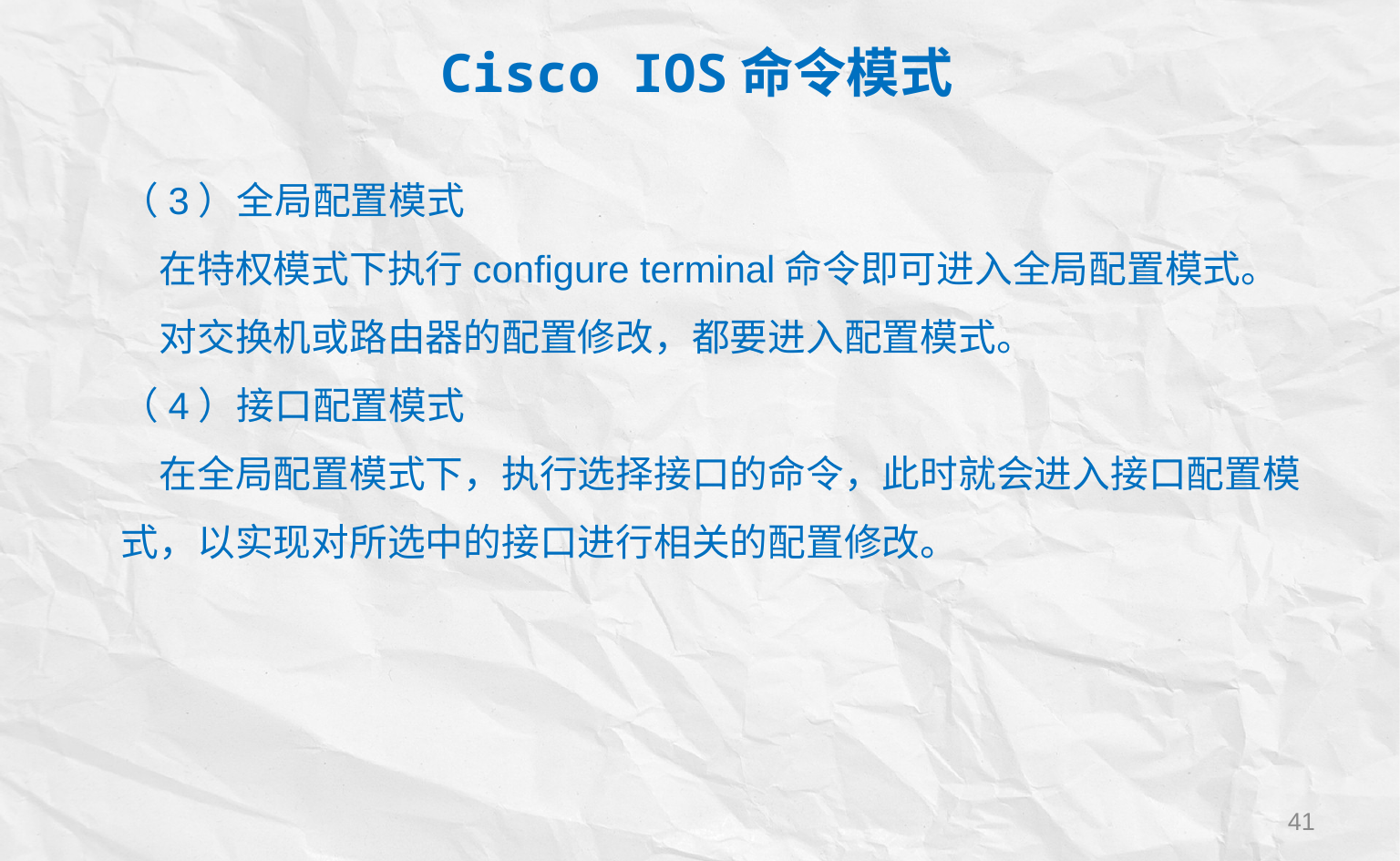

Cisco IOS命令模式
（3）全局配置模式
　在特权模式下执行configure terminal命令即可进入全局配置模式。
　对交换机或路由器的配置修改，都要进入配置模式。
（4）接口配置模式
　在全局配置模式下，执行选择接口的命令，此时就会进入接口配置模式，以实现对所选中的接口进行相关的配置修改。

 41